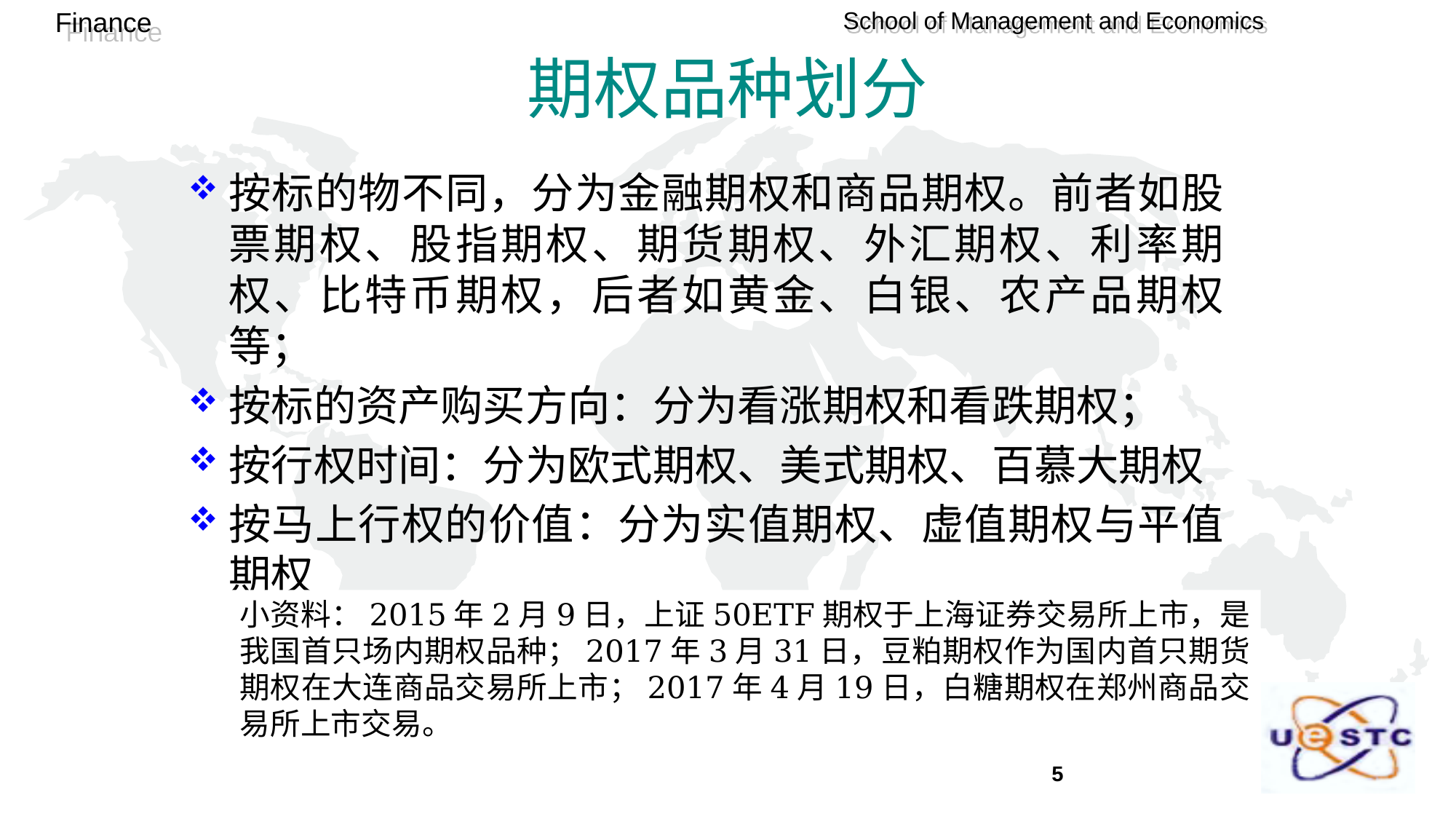

# 期权品种划分
按标的物不同，分为金融期权和商品期权。前者如股票期权、股指期权、期货期权、外汇期权、利率期权、比特币期权，后者如黄金、白银、农产品期权等；
按标的资产购买方向：分为看涨期权和看跌期权；
按行权时间：分为欧式期权、美式期权、百慕大期权
按马上行权的价值：分为实值期权、虚值期权与平值期权
小资料：2015年2月9日，上证50ETF期权于上海证券交易所上市，是我国首只场内期权品种；2017年3月31日，豆粕期权作为国内首只期货期权在大连商品交易所上市；2017年4月19日，白糖期权在郑州商品交易所上市交易。